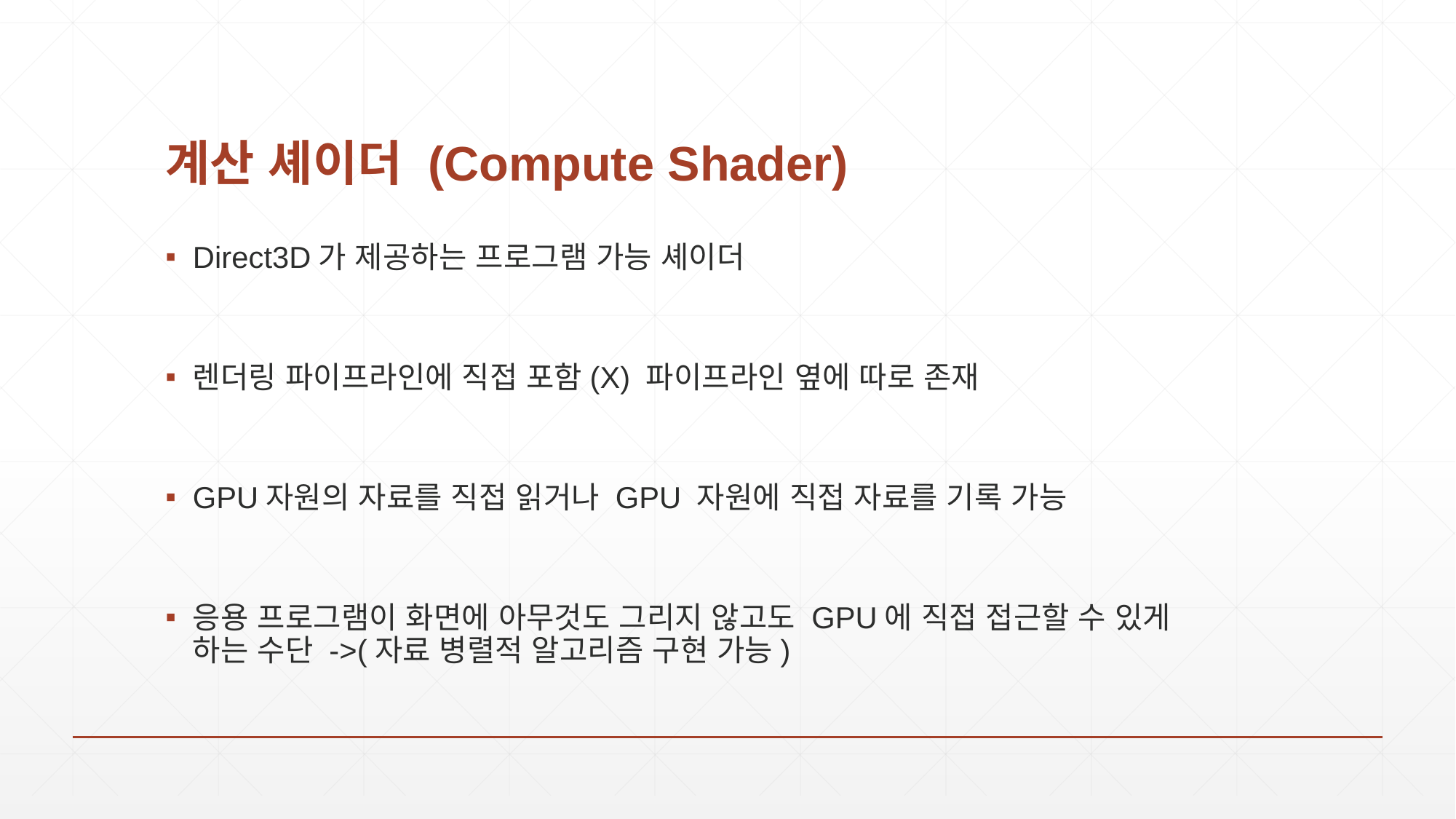

# 계산 셰이더 (Compute Shader)
Direct3D가 제공하는 프로그램 가능 셰이더

렌더링 파이프라인에 직접 포함(X) 파이프라인 옆에 따로 존재

GPU자원의 자료를 직접 읽거나 GPU 자원에 직접 자료를 기록 가능

응용 프로그램이 화면에 아무것도 그리지 않고도 GPU에 직접 접근할 수 있게
하는 수단 ->(자료 병렬적 알고리즘 구현 가능)